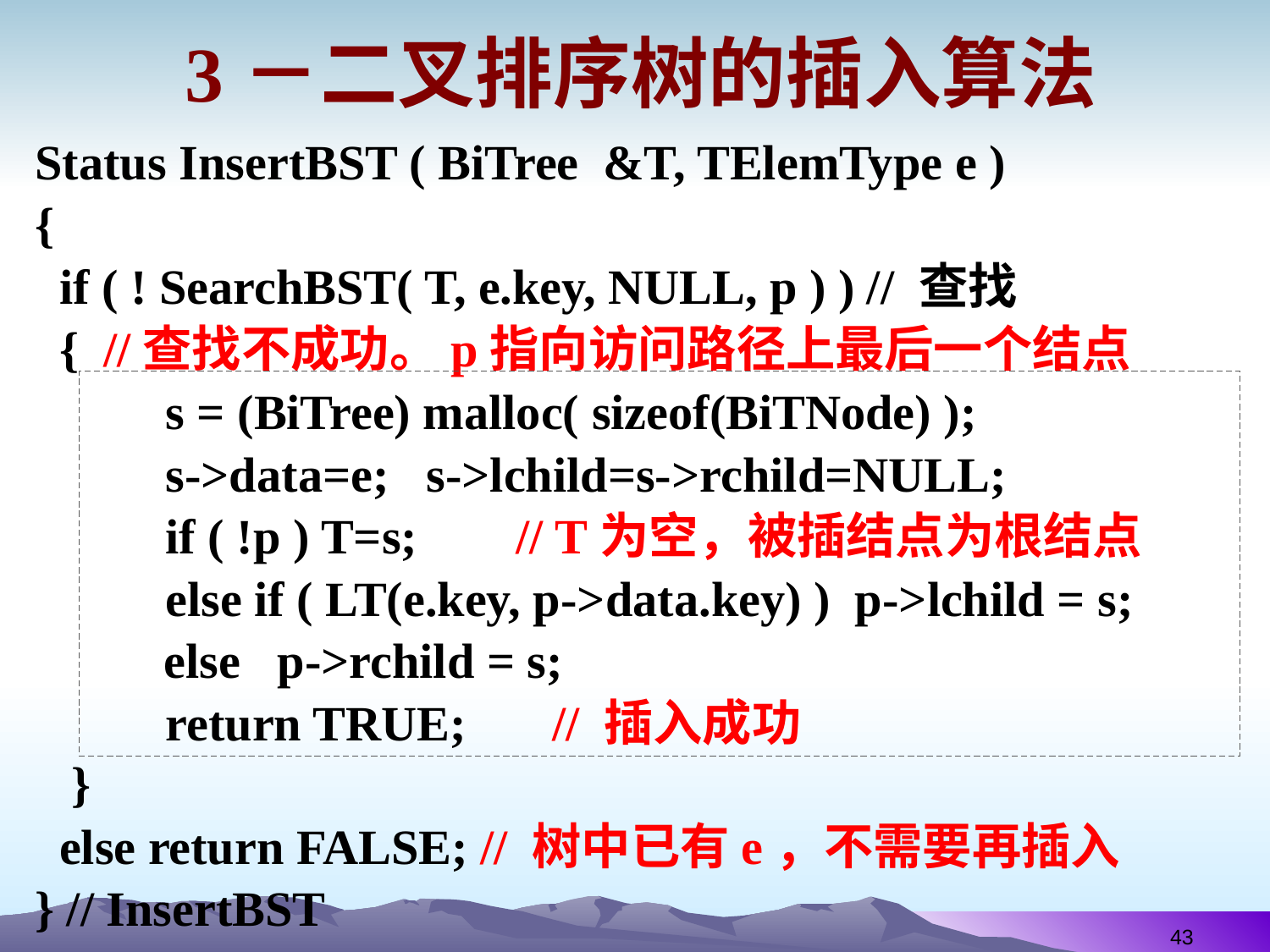

# 3－二叉排序树的插入算法
Status InsertBST ( BiTree  &T, TElemType e )
{
  if ( ! SearchBST( T, e.key, NULL, p ) ) // 查找
  {  //查找不成功。p指向访问路径上最后一个结点

   }
  else return FALSE; // 树中已有e，不需要再插入
} // InsertBST
      s = (BiTree) malloc( sizeof(BiTNode) );
      s->data=e;   s->lchild=s->rchild=NULL;
      if ( !p ) T=s;        // T为空，被插结点为根结点
      else if ( LT(e.key, p->data.key) )  p->lchild = s;
	  else   p->rchild = s;
      return TRUE;       // 插入成功
43